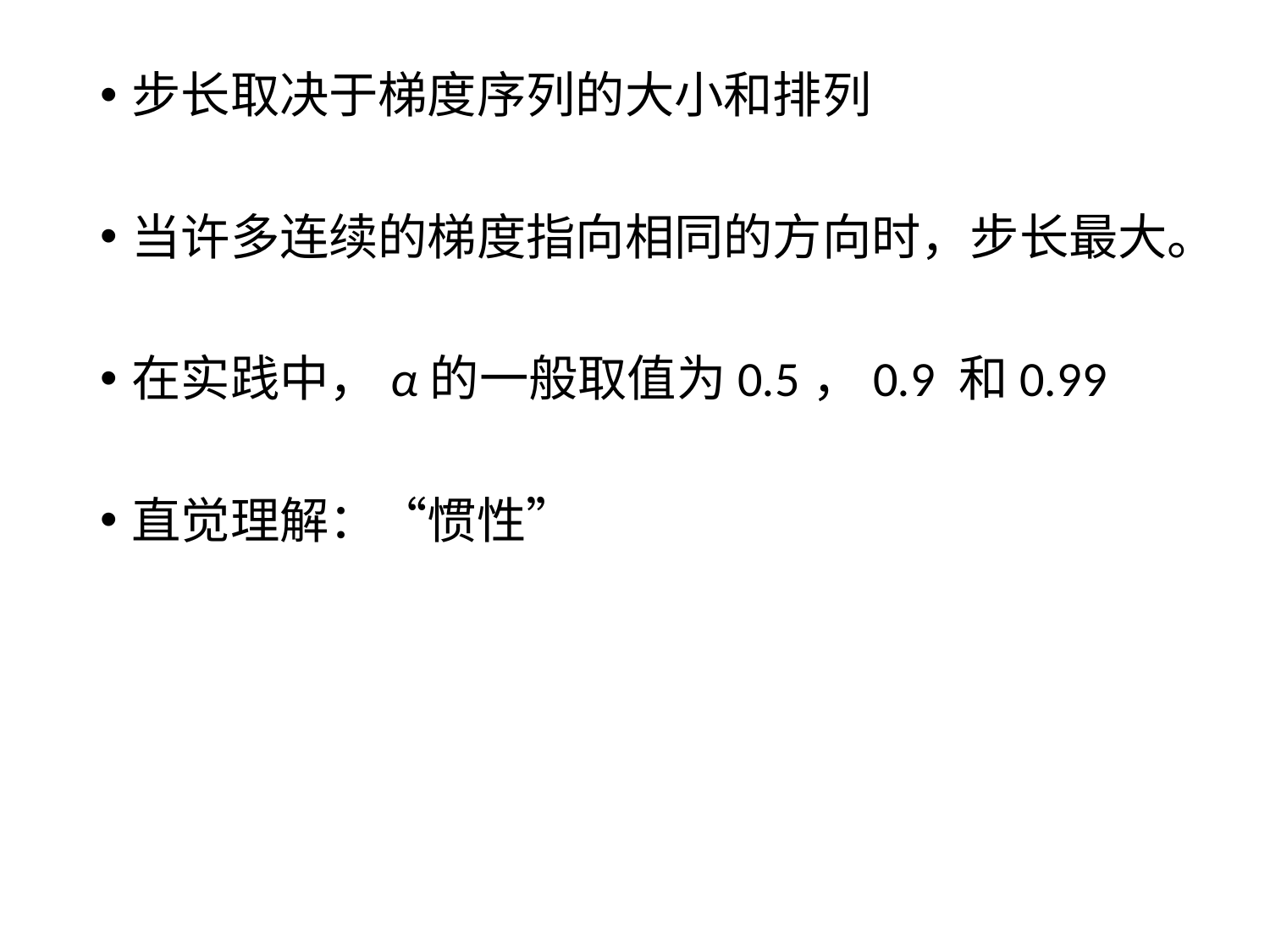

步长取决于梯度序列的大小和排列

当许多连续的梯度指向相同的方向时，步长最大。

在实践中，α的一般取值为0.5，0.9 和0.99

直觉理解：“惯性”